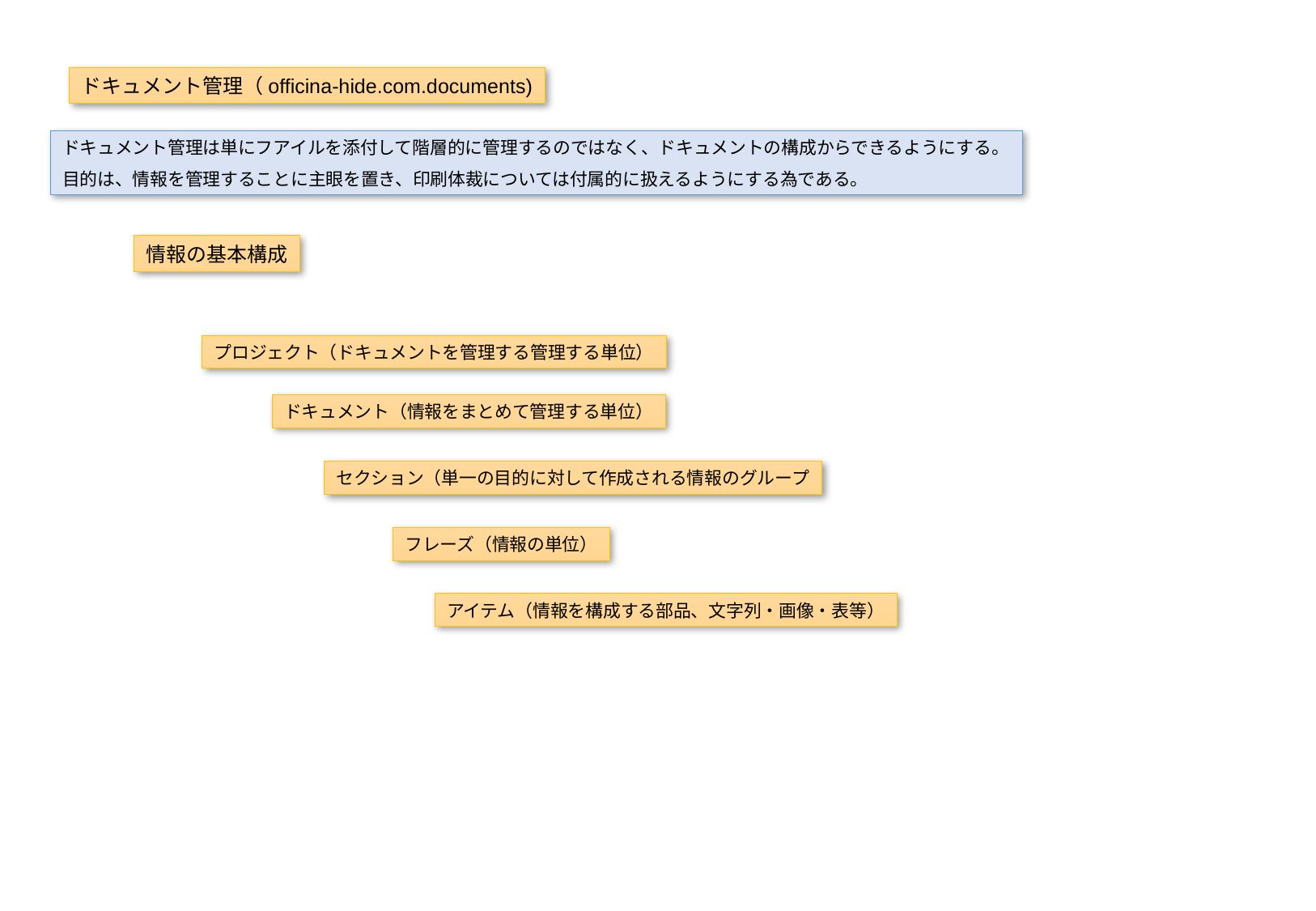

ドキュメント管理（officina-hide.com.documents)
ドキュメント管理は単にフアイルを添付して階層的に管理するのではなく、ドキュメントの構成からできるようにする。
目的は、情報を管理することに主眼を置き、印刷体裁については付属的に扱えるようにする為である。
情報の基本構成
プロジェクト（ドキュメントを管理する管理する単位）
ドキュメント（情報をまとめて管理する単位）
セクション（単一の目的に対して作成される情報のグループ
フレーズ（情報の単位）
アイテム（情報を構成する部品、文字列・画像・表等）